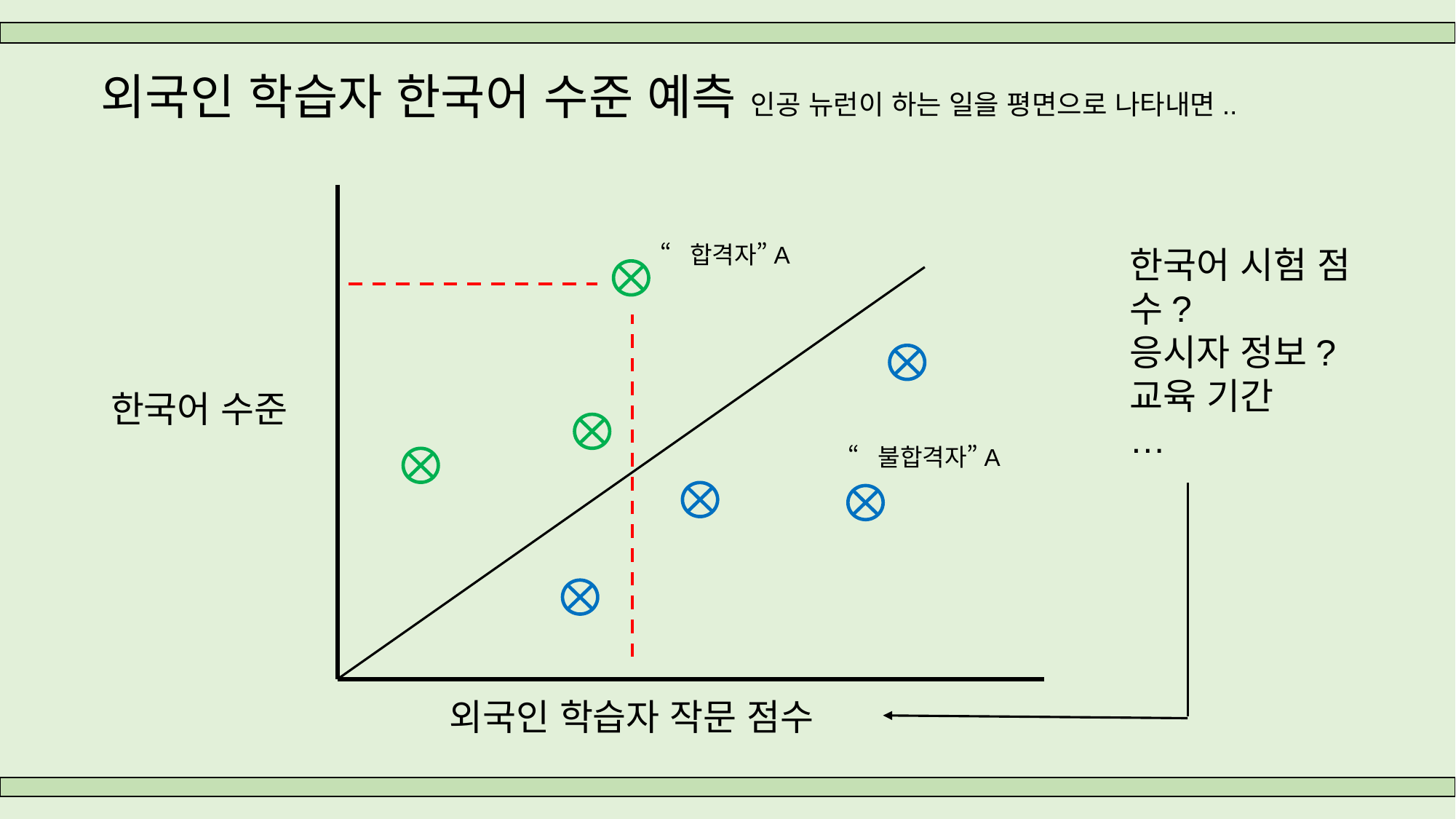

외국인 학습자 한국어 수준 예측 인공 뉴런이 하는 일을 평면으로 나타내면..
“합격자”A
한국어 시험 점수?
응시자 정보?
교육 기간
…

한국어 수준

“불합격자”A

외국인 학습자 작문 점수